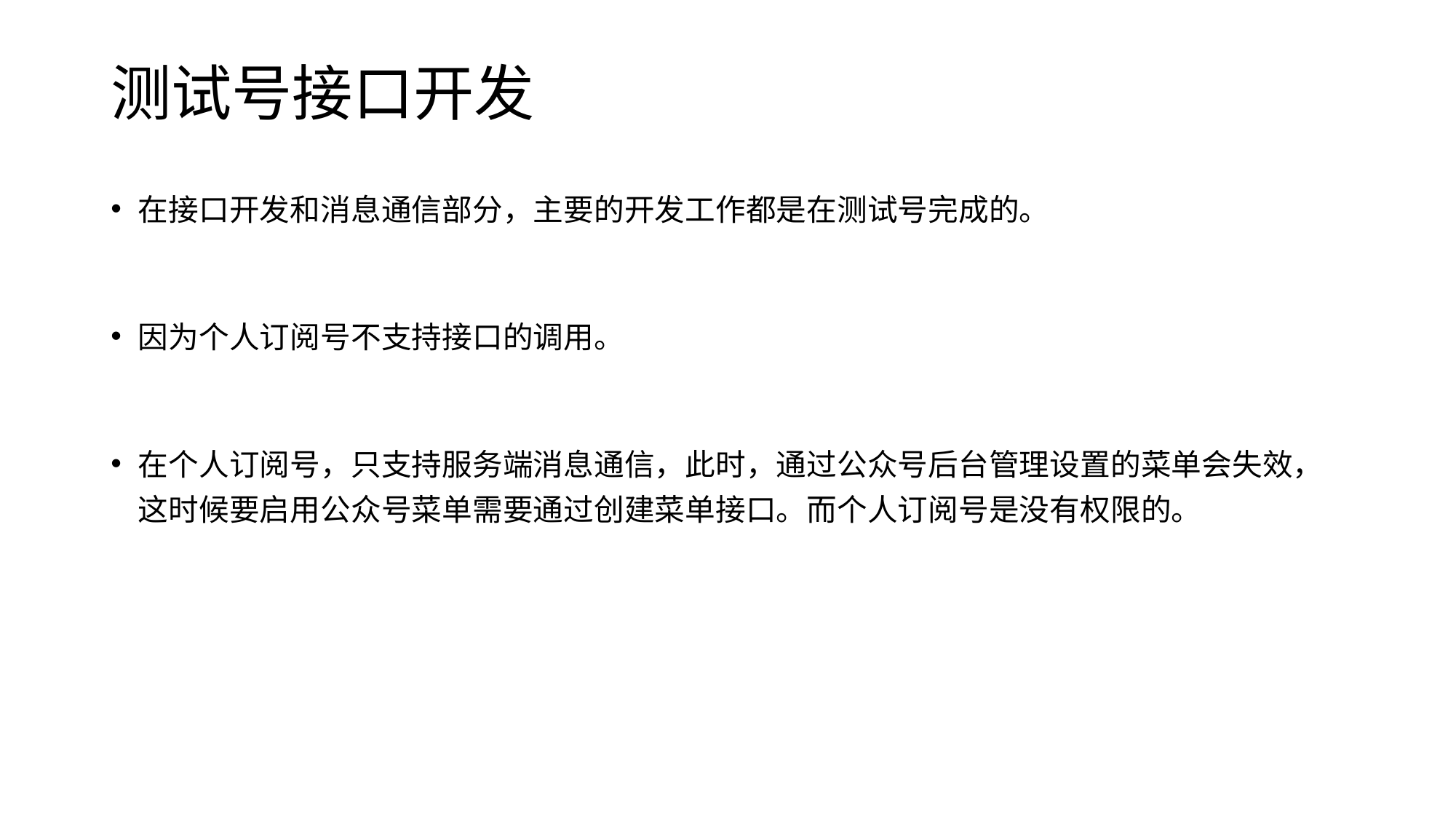

# 测试号接口开发
在接口开发和消息通信部分，主要的开发工作都是在测试号完成的。

因为个人订阅号不支持接口的调用。

在个人订阅号，只支持服务端消息通信，此时，通过公众号后台管理设置的菜单会失效，这时候要启用公众号菜单需要通过创建菜单接口。而个人订阅号是没有权限的。